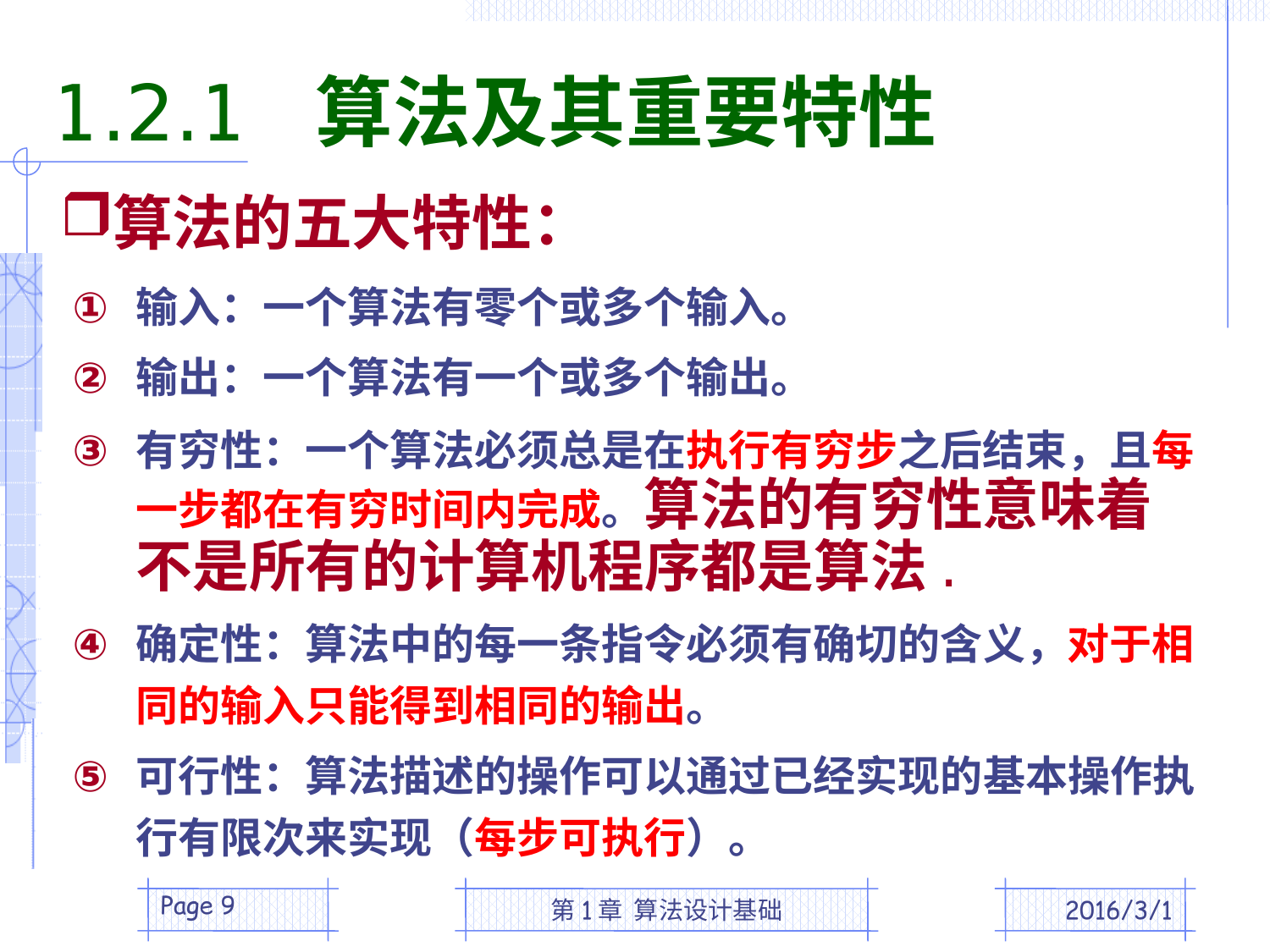

1.2.1  算法及其重要特性
# 算法的五大特性：
输入：一个算法有零个或多个输入。
输出：一个算法有一个或多个输出。
有穷性：一个算法必须总是在执行有穷步之后结束，且每一步都在有穷时间内完成。算法的有穷性意味着不是所有的计算机程序都是算法.
确定性：算法中的每一条指令必须有确切的含义，对于相同的输入只能得到相同的输出。
可行性：算法描述的操作可以通过已经实现的基本操作执行有限次来实现（每步可执行）。
Page 9
第1章  算法设计基础
2016/3/1